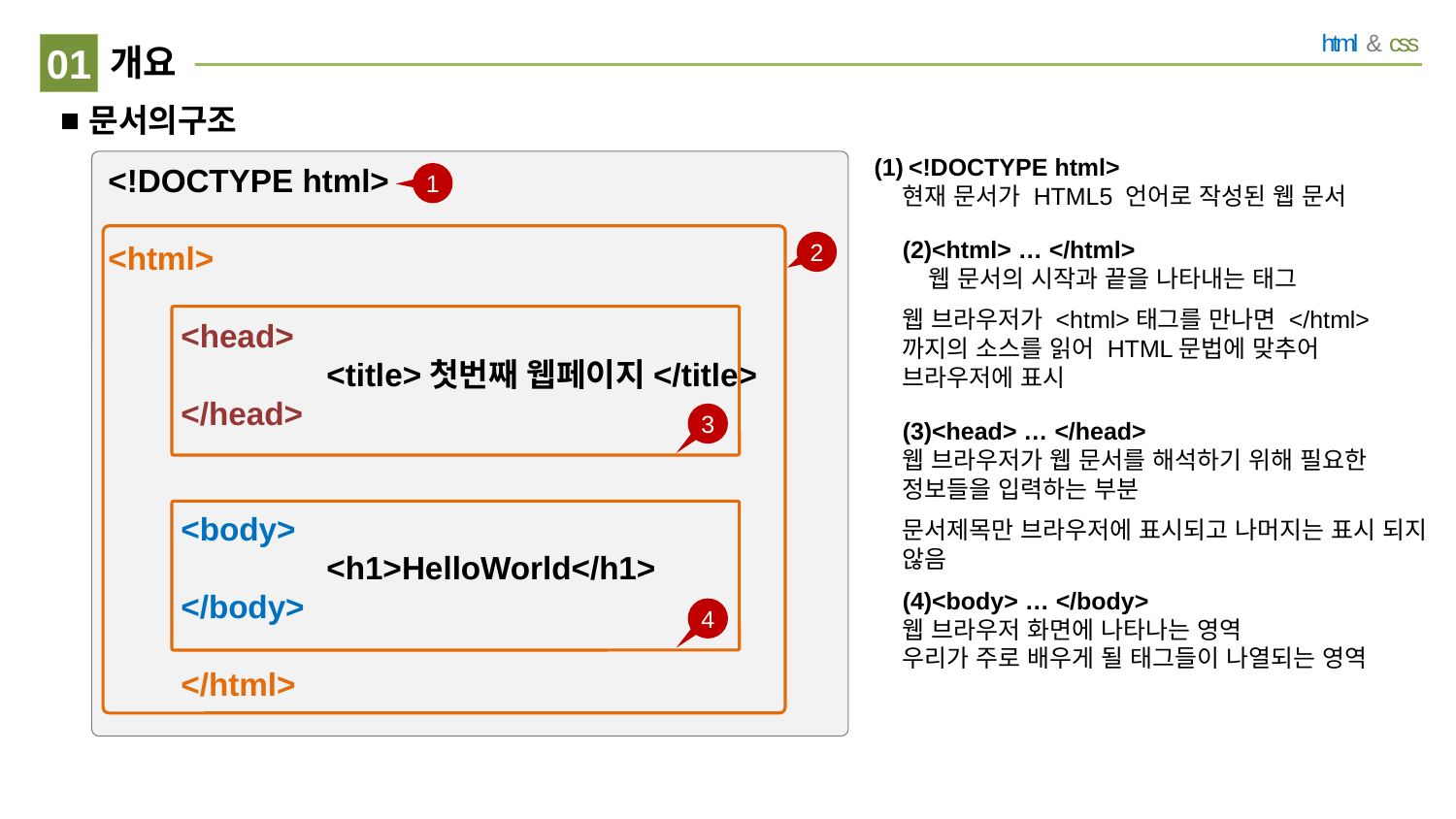

01
# 개요
문서의구조

<!DOCTYPE html>
현재 문서가 HTML5 언어로 작성된 웹 문서
(2)<html> … </html>
   웹 문서의 시작과 끝을 나타내는 태그
웹 브라우저가 <html>태그를 만나면 </html>까지의 소스를 읽어 HTML문법에 맞추어 브라우저에 표시
(3)<head> … </head>
웹 브라우저가 웹 문서를 해석하기 위해 필요한 정보들을 입력하는 부분
문서제목만 브라우저에 표시되고 나머지는 표시 되지 않음
(4)<body> … </body>
웹 브라우저 화면에 나타나는 영역
우리가 주로 배우게 될 태그들이 나열되는 영역
<!DOCTYPE html>

<html>

<head>
	<title>첫번째 웹페이지</title>
</head>

<body>
	<h1>HelloWorld</h1>
</body>

</html>
1

2

3

4